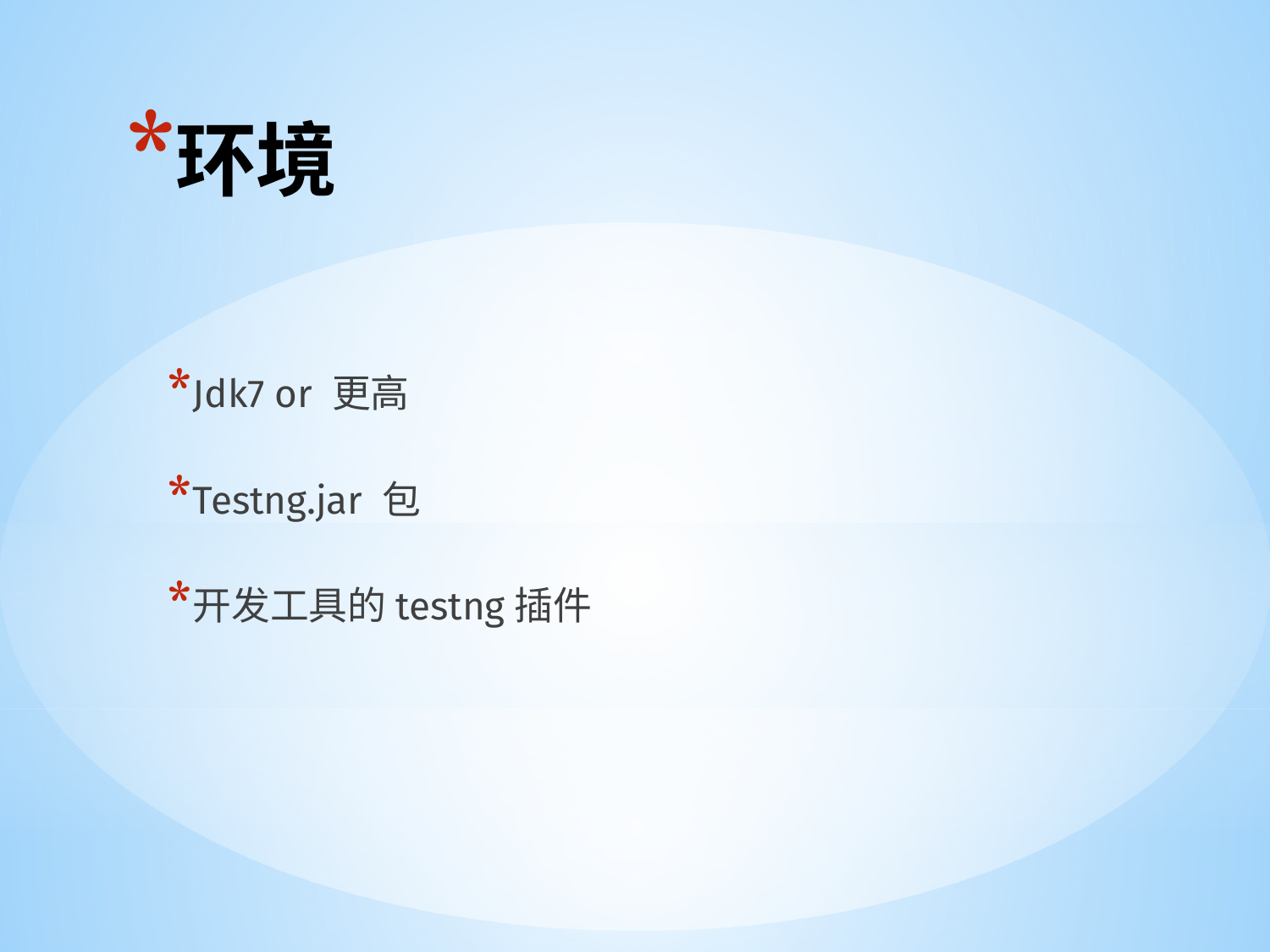

# 环境
Jdk7 or 更高
Testng.jar 包
开发工具的testng插件